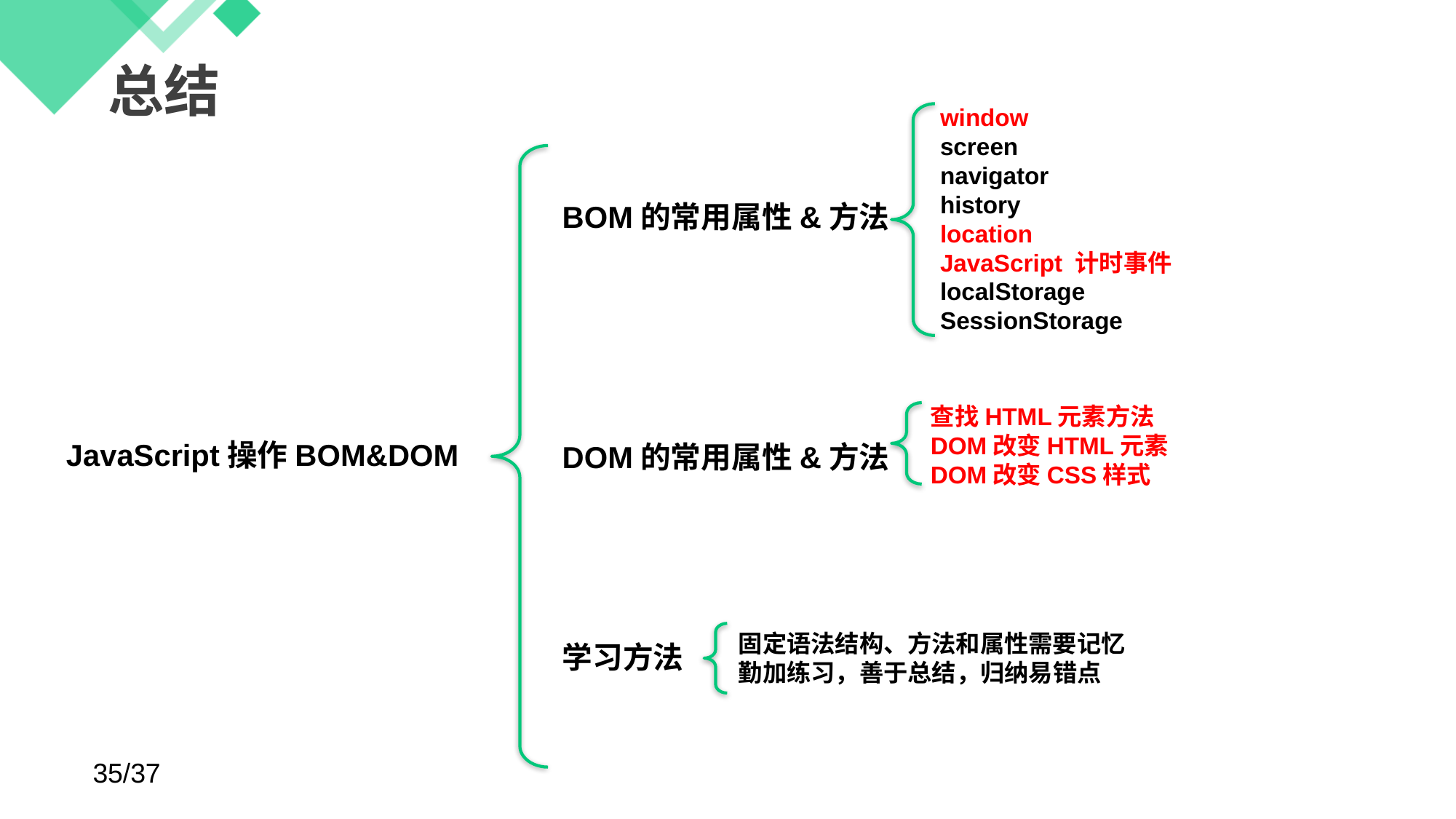

# 总结
window
screen
navigator
history
location
JavaScript 计时事件
localStorage
SessionStorage

BOM的常用属性&方法

DOM的常用属性&方法

学习方法

JavaScript操作BOM&DOM
查找HTML元素方法
DOM改变HTML元素
DOM改变CSS样式

固定语法结构、方法和属性需要记忆
勤加练习，善于总结，归纳易错点